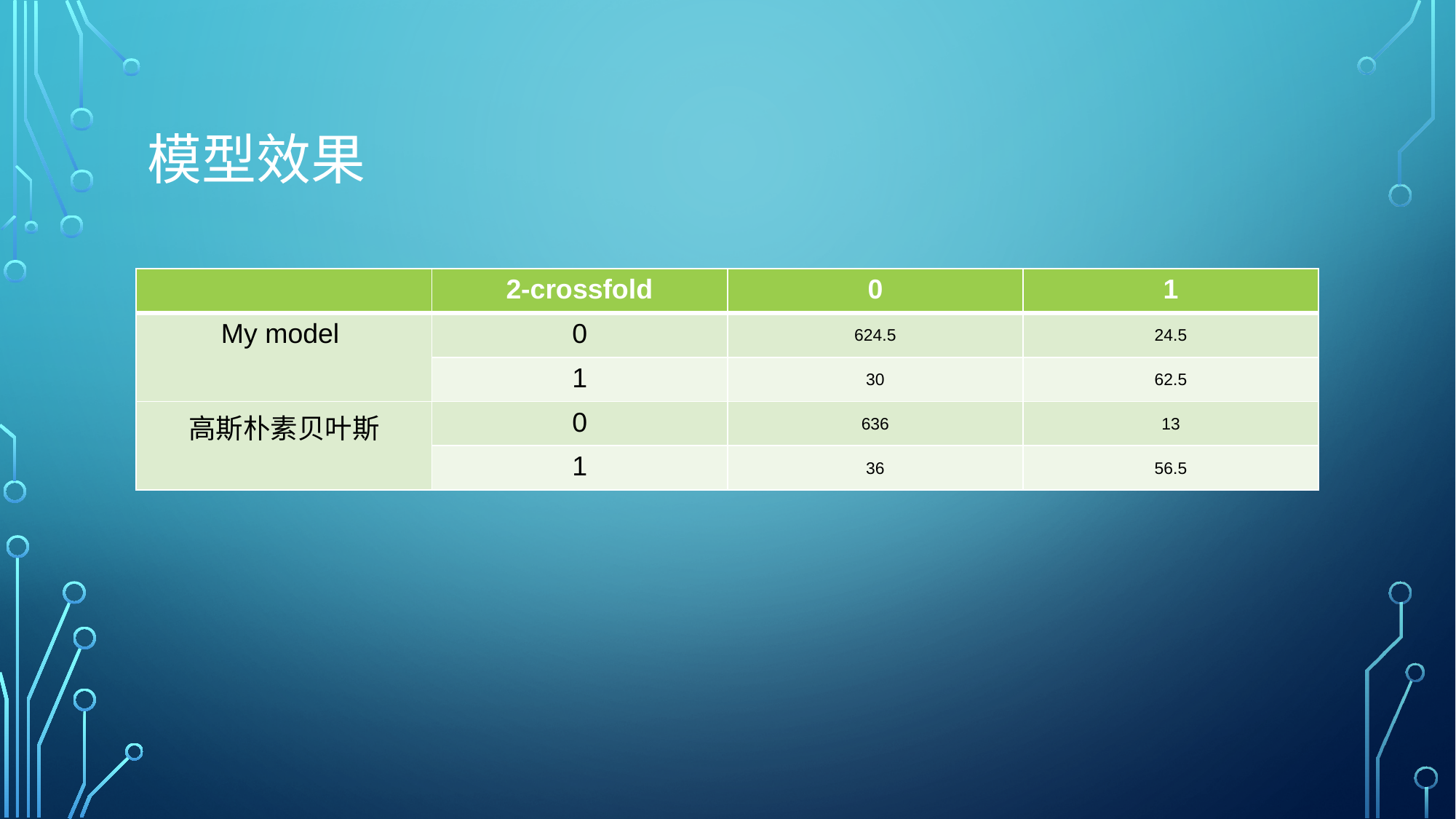

# 模型效果
|  | 2-crossfold | 0 | 1 |
| --- | --- | --- | --- |
| My model | 0 | 624.5 | 24.5 |
|  | 1 | 30 | 62.5 |
| 高斯朴素贝叶斯 | 0 | 636 | 13 |
|  | 1 | 36 | 56.5 |